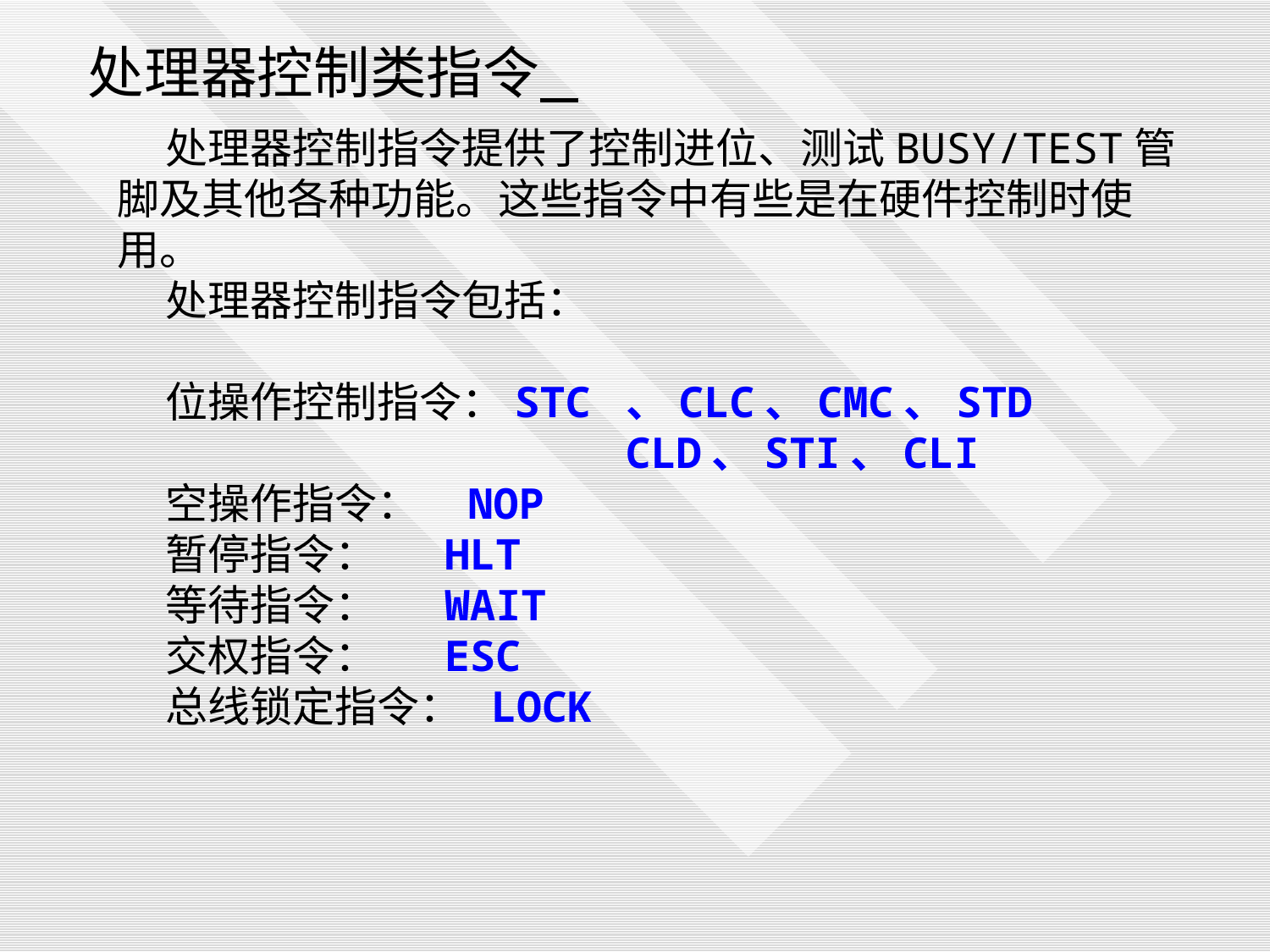

处理器控制类指令
    处理器控制指令提供了控制进位、测试BUSY/TEST管脚及其他各种功能。这些指令中有些是在硬件控制时使用。
    处理器控制指令包括：

    位操作控制指令：STC 、CLC、CMC、STD
                    CLD、STI、CLI
    空操作指令：    NOP
    暂停指令：      HLT
    等待指令：      WAIT
    交权指令：      ESC
    总线锁定指令：  LOCK